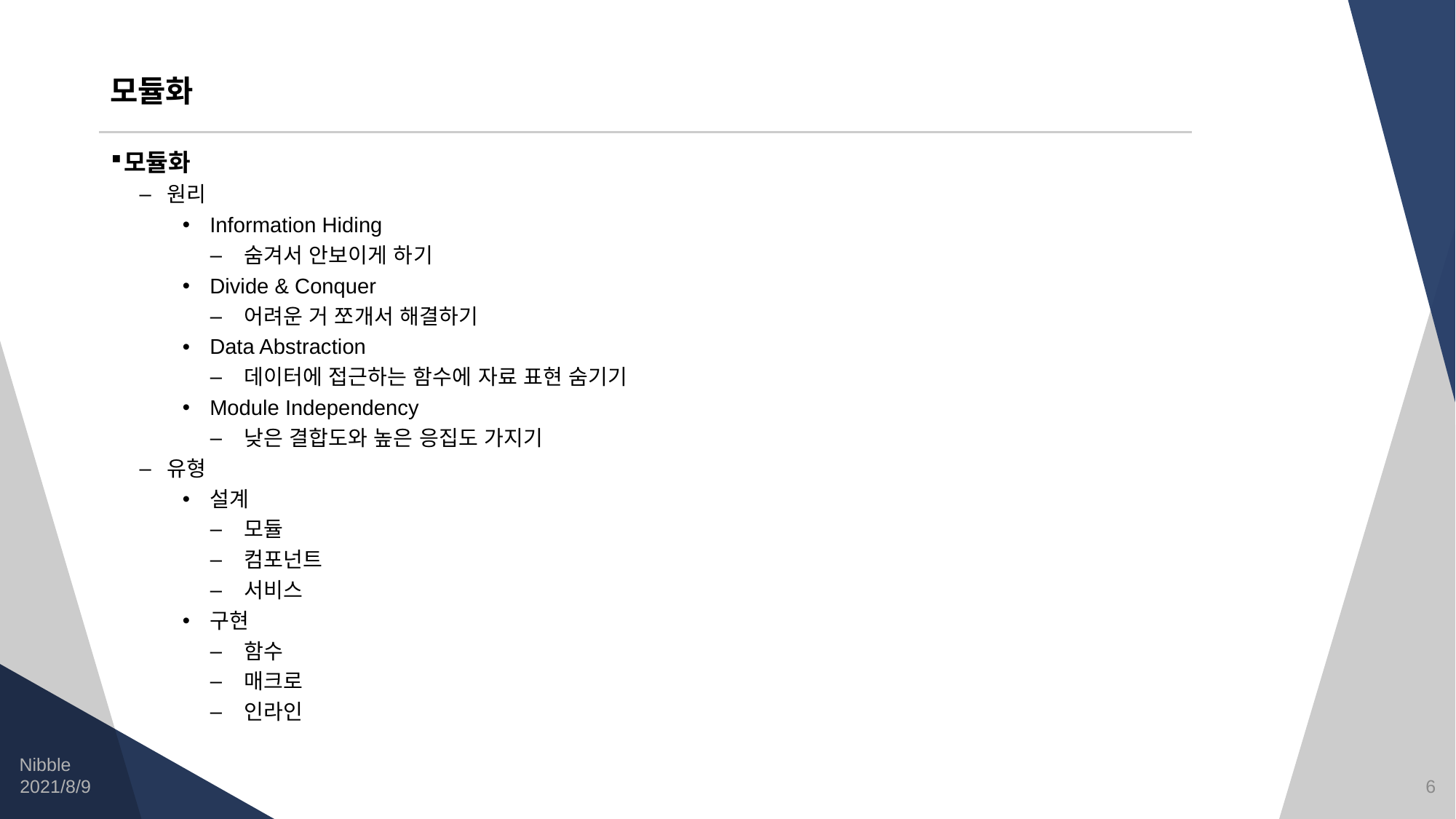

# 모듈화

모듈화
원리
Information Hiding
숨겨서 안보이게 하기
Divide & Conquer
어려운 거 쪼개서 해결하기
Data Abstraction
데이터에 접근하는 함수에 자료 표현 숨기기
Module Independency
낮은 결합도와 높은 응집도 가지기
유형
설계
모듈
컴포넌트
서비스
구현
함수
매크로
인라인
Nibble
2021/8/9
6